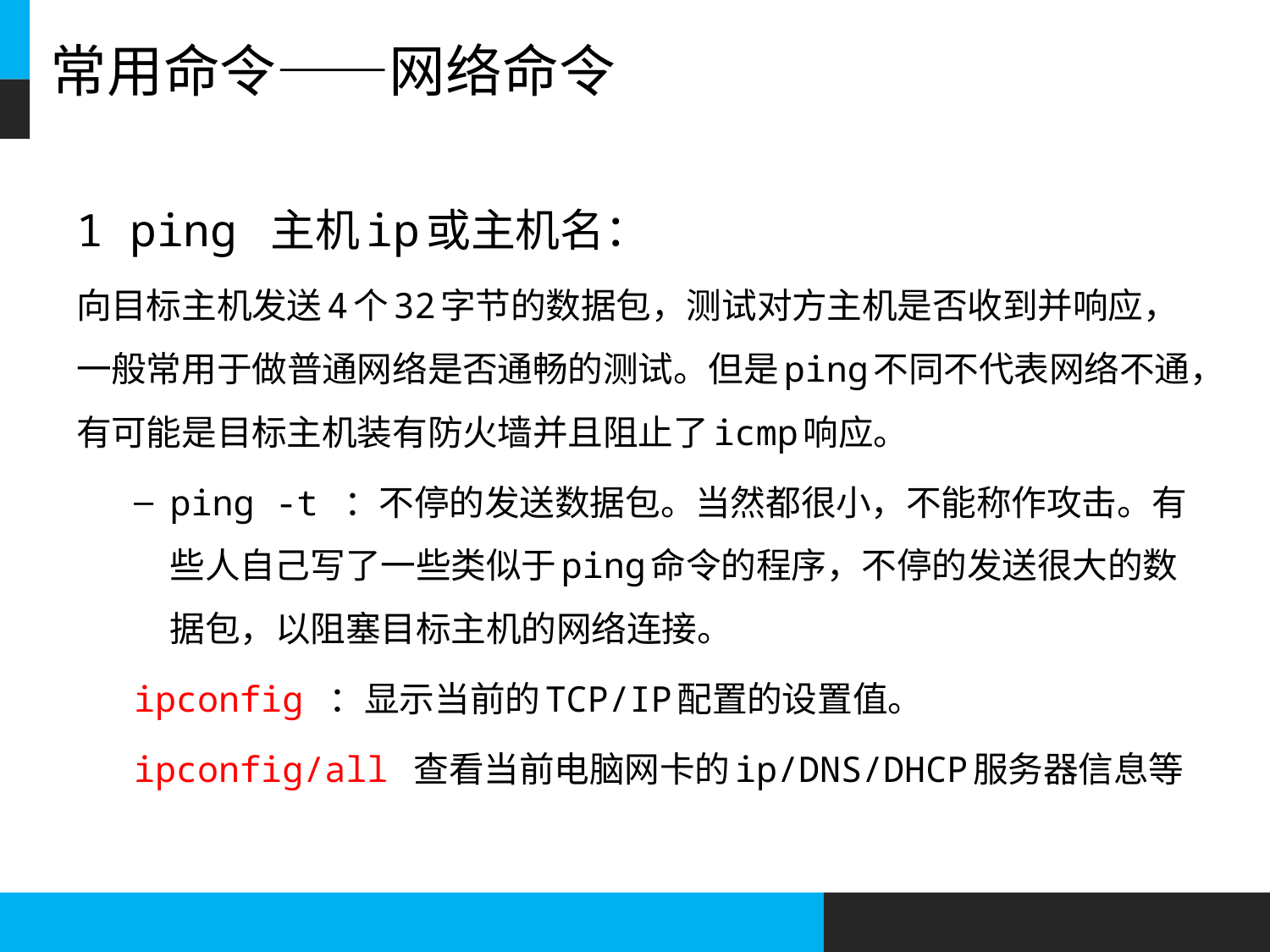

# 常用命令——网络命令
1 ping 主机ip或主机名：
向目标主机发送4个32字节的数据包，测试对方主机是否收到并响应，一般常用于做普通网络是否通畅的测试。但是ping不同不代表网络不通，有可能是目标主机装有防火墙并且阻止了icmp响应。
ping -t ：不停的发送数据包。当然都很小，不能称作攻击。有些人自己写了一些类似于ping命令的程序，不停的发送很大的数据包，以阻塞目标主机的网络连接。
ipconfig ：显示当前的TCP/IP配置的设置值。
ipconfig/all 查看当前电脑网卡的ip/DNS/DHCP服务器信息等